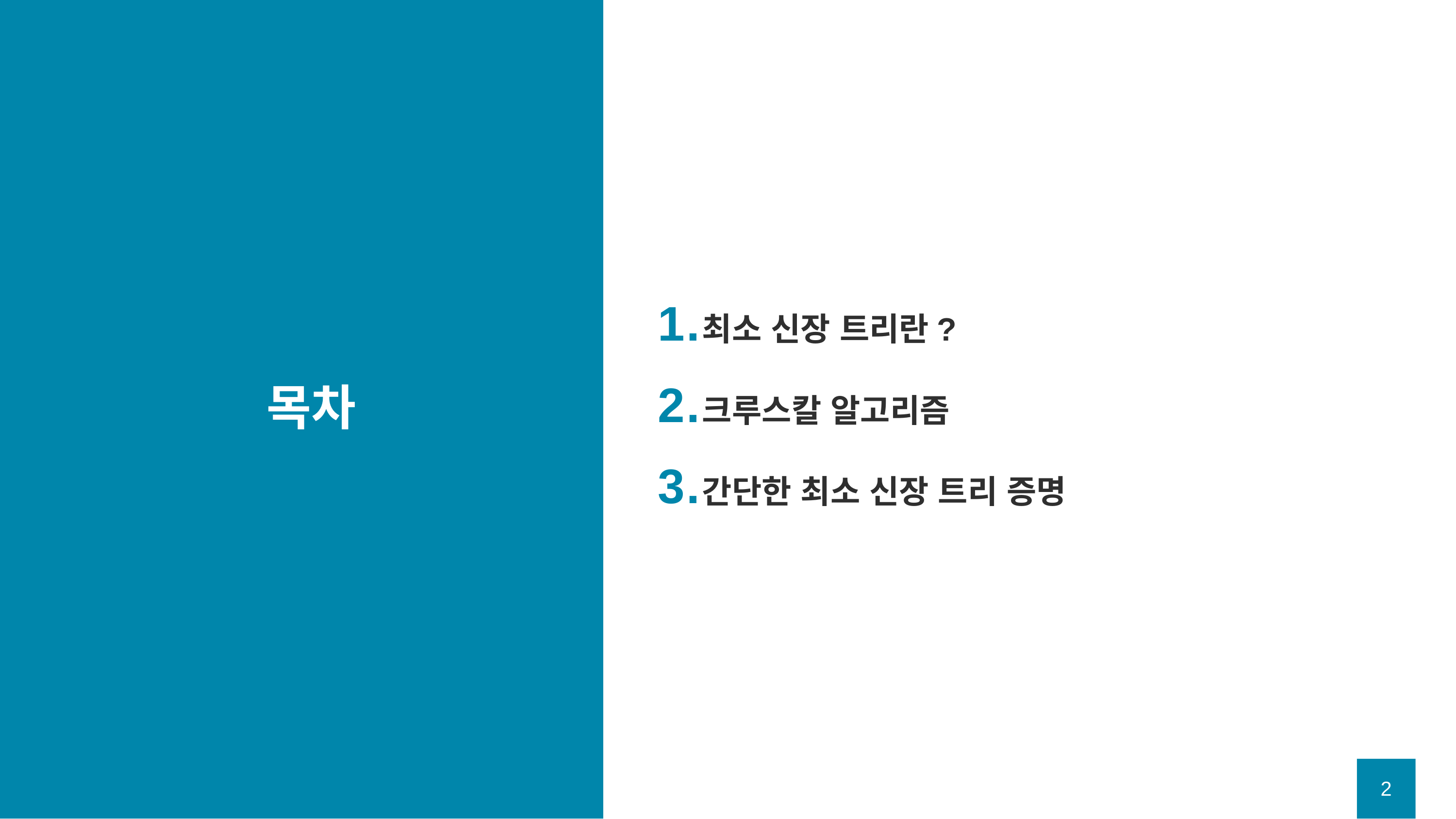

최소 신장 트리란?
크루스칼 알고리즘
간단한 최소 신장 트리 증명
# 목차
2